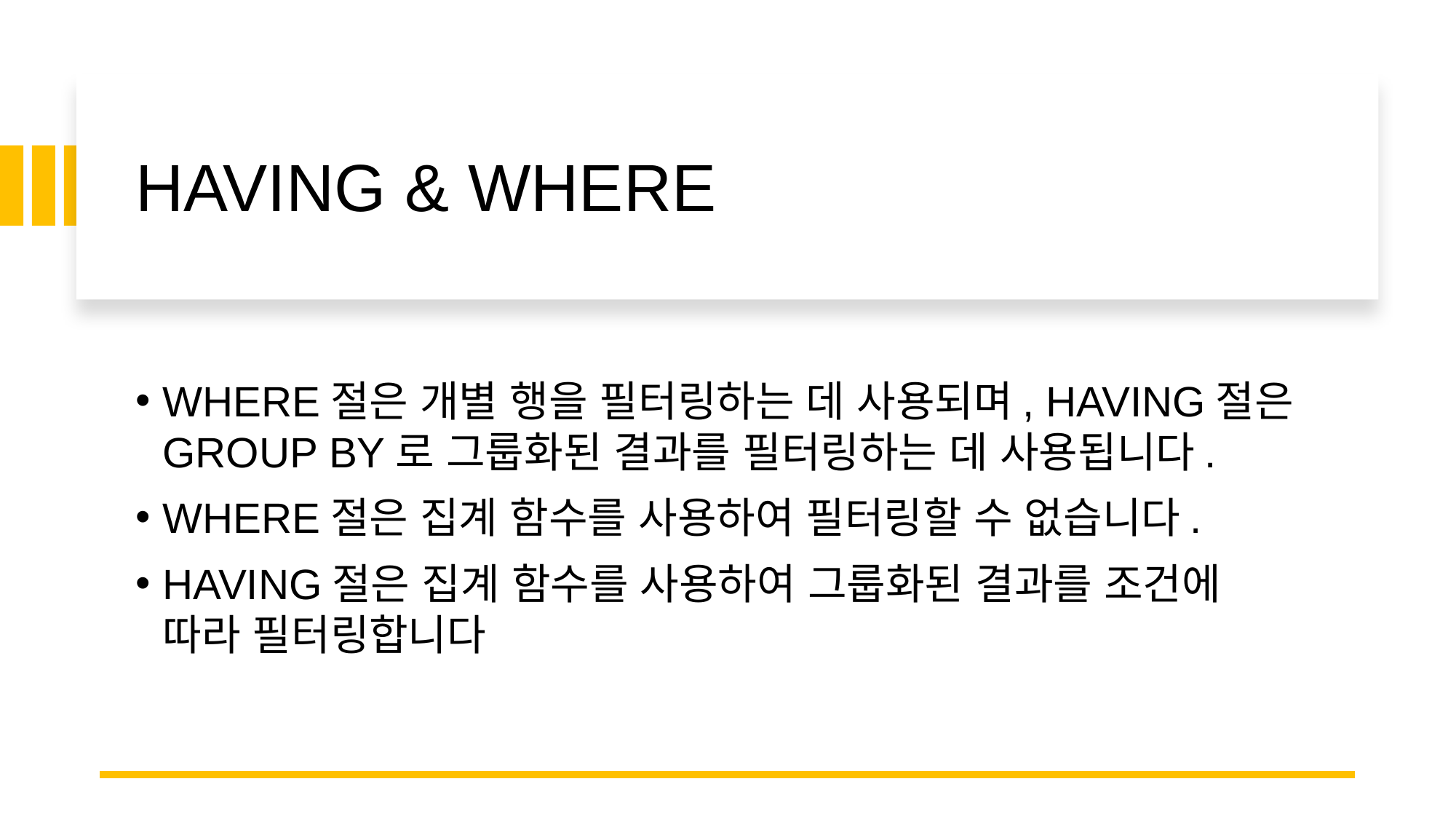

# HAVING & WHERE
WHERE절은 개별 행을 필터링하는 데 사용되며, HAVING절은 GROUP BY로 그룹화된 결과를 필터링하는 데 사용됩니다.
WHERE절은 집계 함수를 사용하여 필터링할 수 없습니다.
HAVING절은 집계 함수를 사용하여 그룹화된 결과를 조건에 따라 필터링합니다